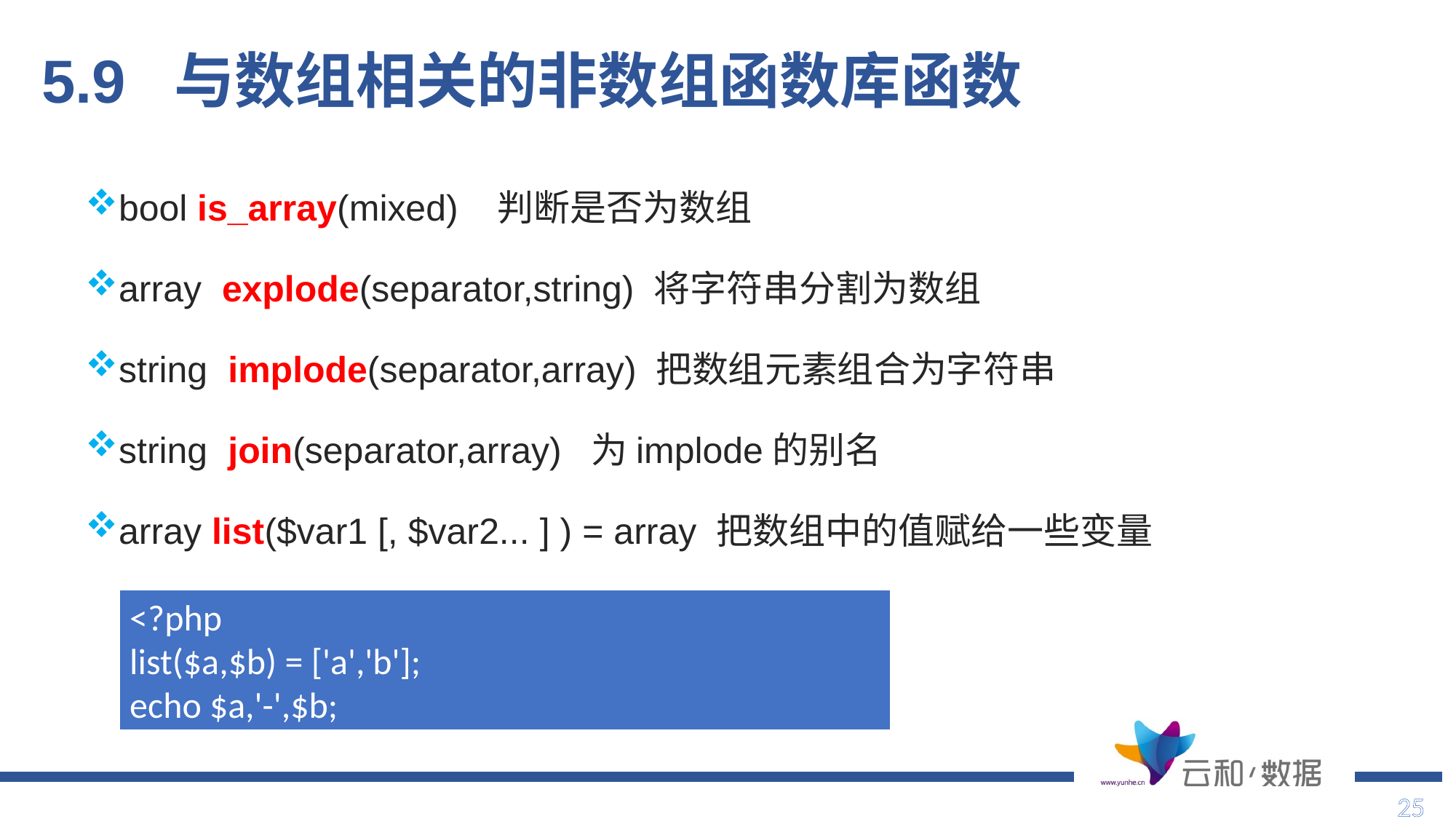

# 5.9  与数组相关的非数组函数库函数
bool is_array(mixed)   判断是否为数组
array  explode(separator,string) 将字符串分割为数组
string  implode(separator,array) 把数组元素组合为字符串
string  join(separator,array)  为implode的别名
array list($var1 [, $var2... ] ) = array 把数组中的值赋给一些变量
<?php
list($a,$b) = ['a','b'];
echo $a,'-',$b;